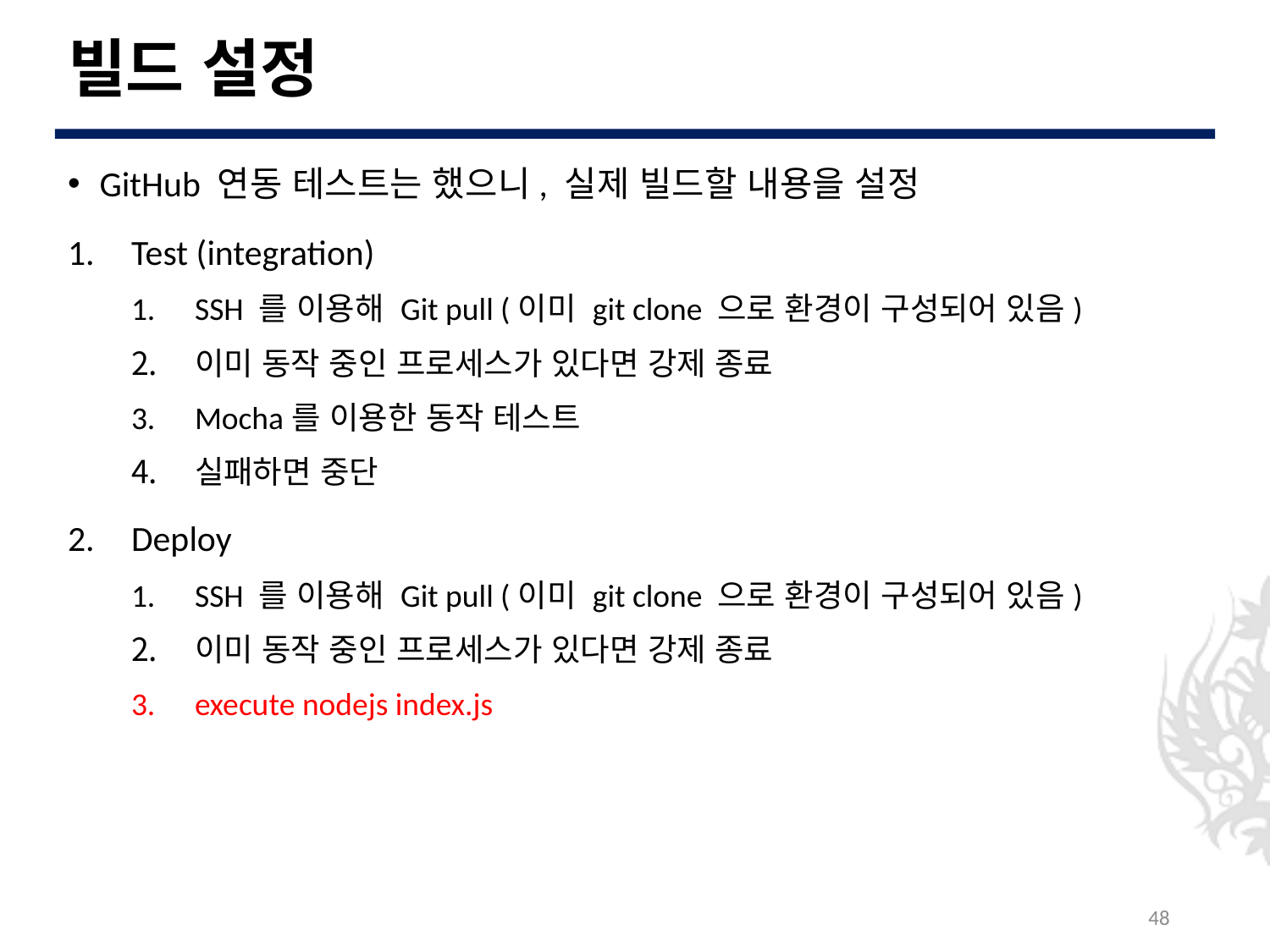

# 빌드 설정
GitHub 연동 테스트는 했으니, 실제 빌드할 내용을 설정
Test (integration)
SSH 를 이용해 Git pull (이미 git clone 으로 환경이 구성되어 있음)
이미 동작 중인 프로세스가 있다면 강제 종료
Mocha를 이용한 동작 테스트
실패하면 중단
Deploy
SSH 를 이용해 Git pull (이미 git clone 으로 환경이 구성되어 있음)
이미 동작 중인 프로세스가 있다면 강제 종료
execute nodejs index.js
48